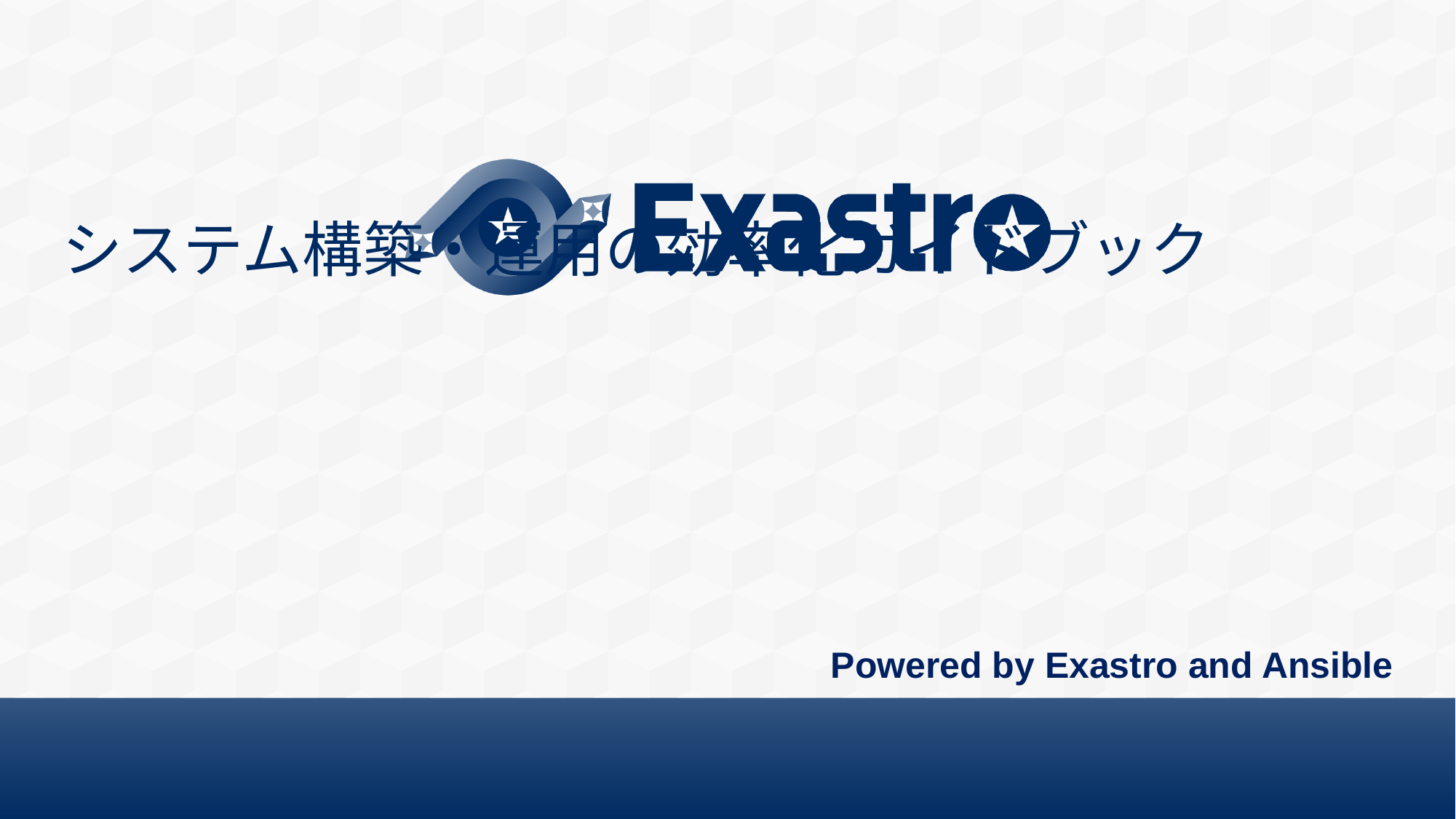

# システム構築・運用の効率化ガイドブック
Powered by Exastro and Ansible